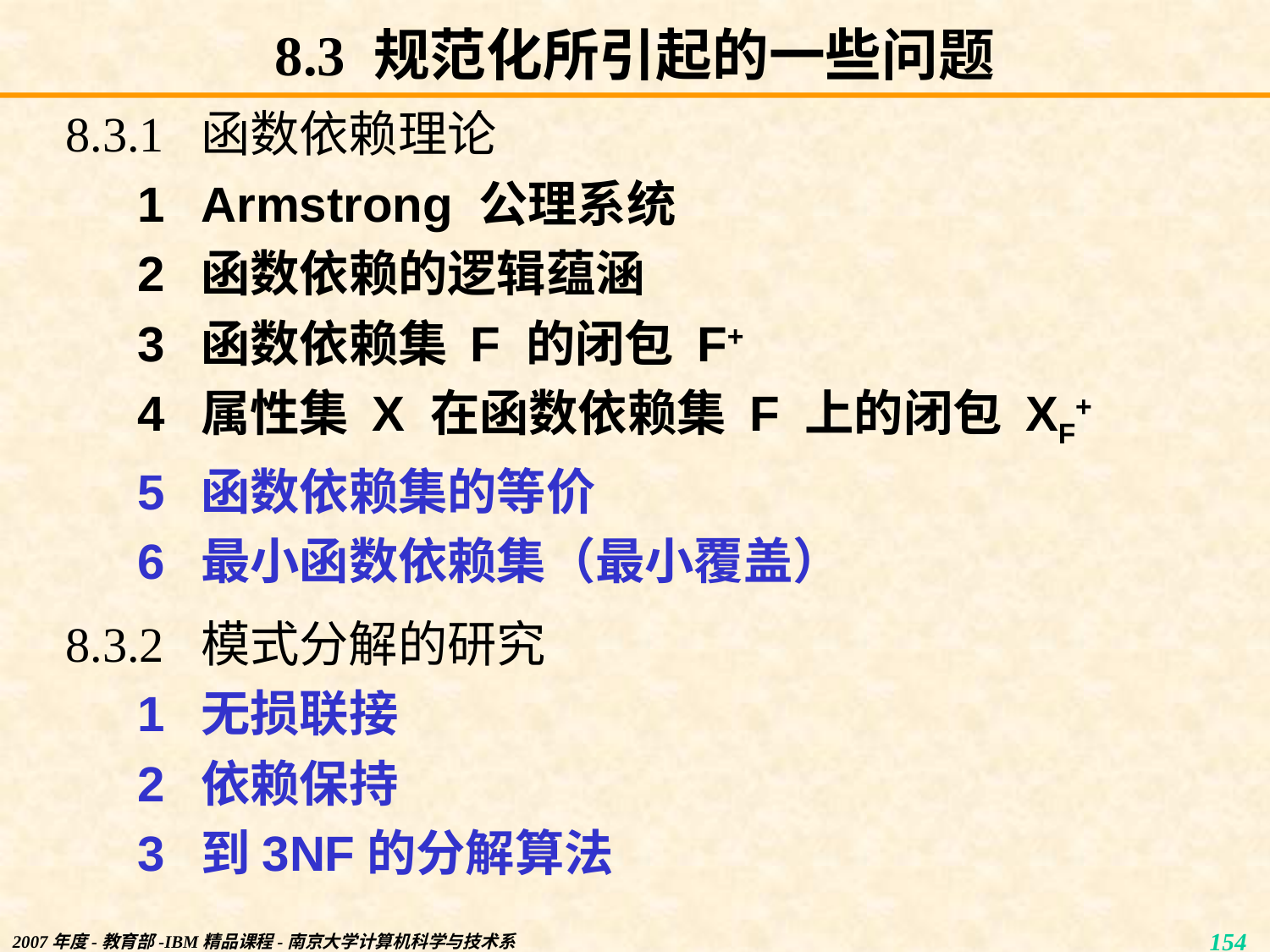

# 8.3 规范化所引起的一些问题
8.3.1  函数依赖理论

8.3.2  模式分解的研究
Armstrong 公理系统
函数依赖的逻辑蕴涵
函数依赖集 F 的闭包 F+
属性集 X 在函数依赖集 F 上的闭包 XF+
函数依赖集的等价
最小函数依赖集（最小覆盖）
无损联接
依赖保持
到3NF的分解算法
154
2007年度-教育部-IBM精品课程-南京大学计算机科学与技术系